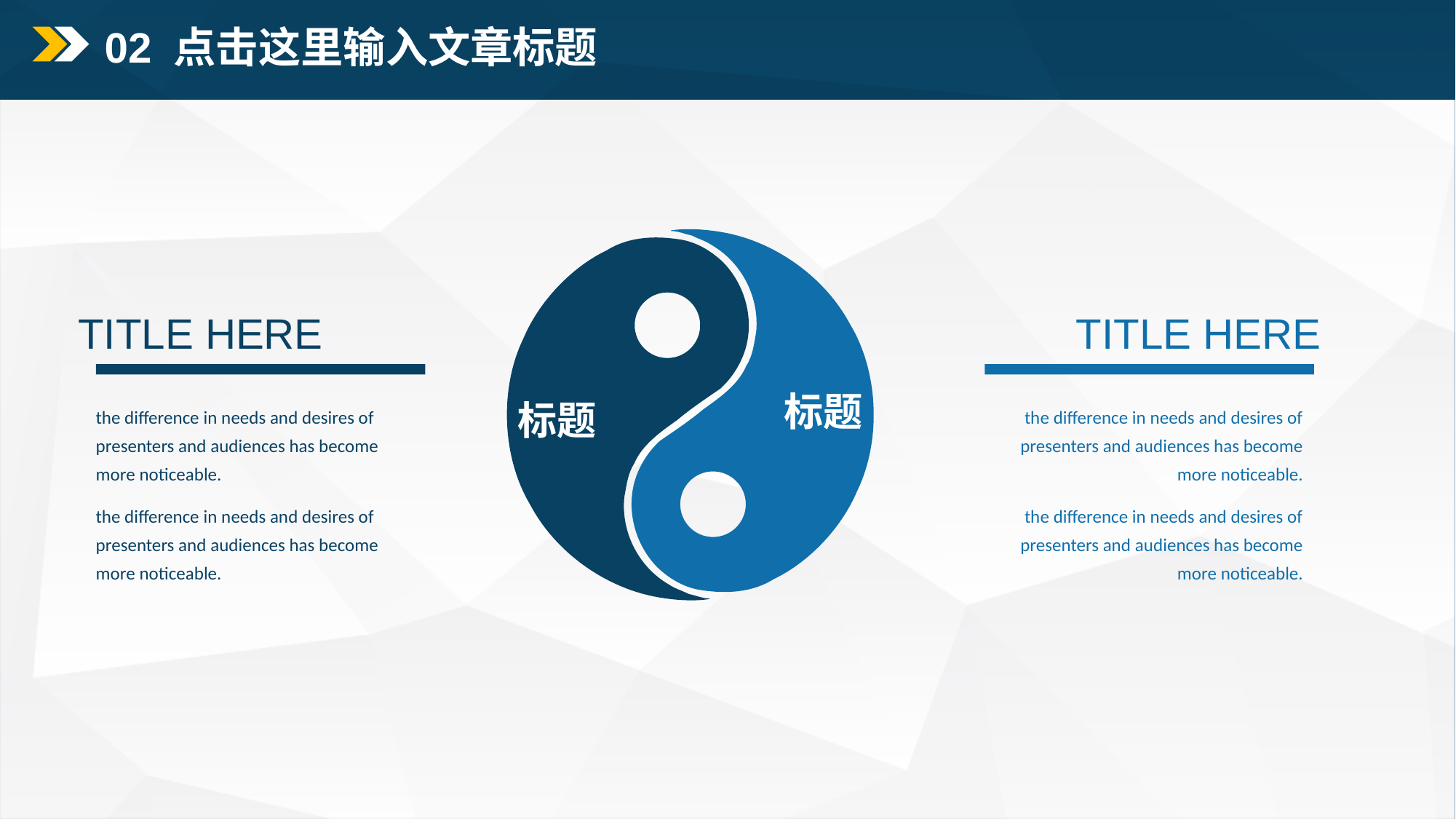

02 点击这里输入文章标题

标题
标题
TITLE HERE
TITLE HERE

the difference in needs and desires of presenters and audiences has become more noticeable.
the difference in needs and desires of presenters and audiences has become more noticeable.
the difference in needs and desires of presenters and audiences has become more noticeable.
the difference in needs and desires of presenters and audiences has become more noticeable.